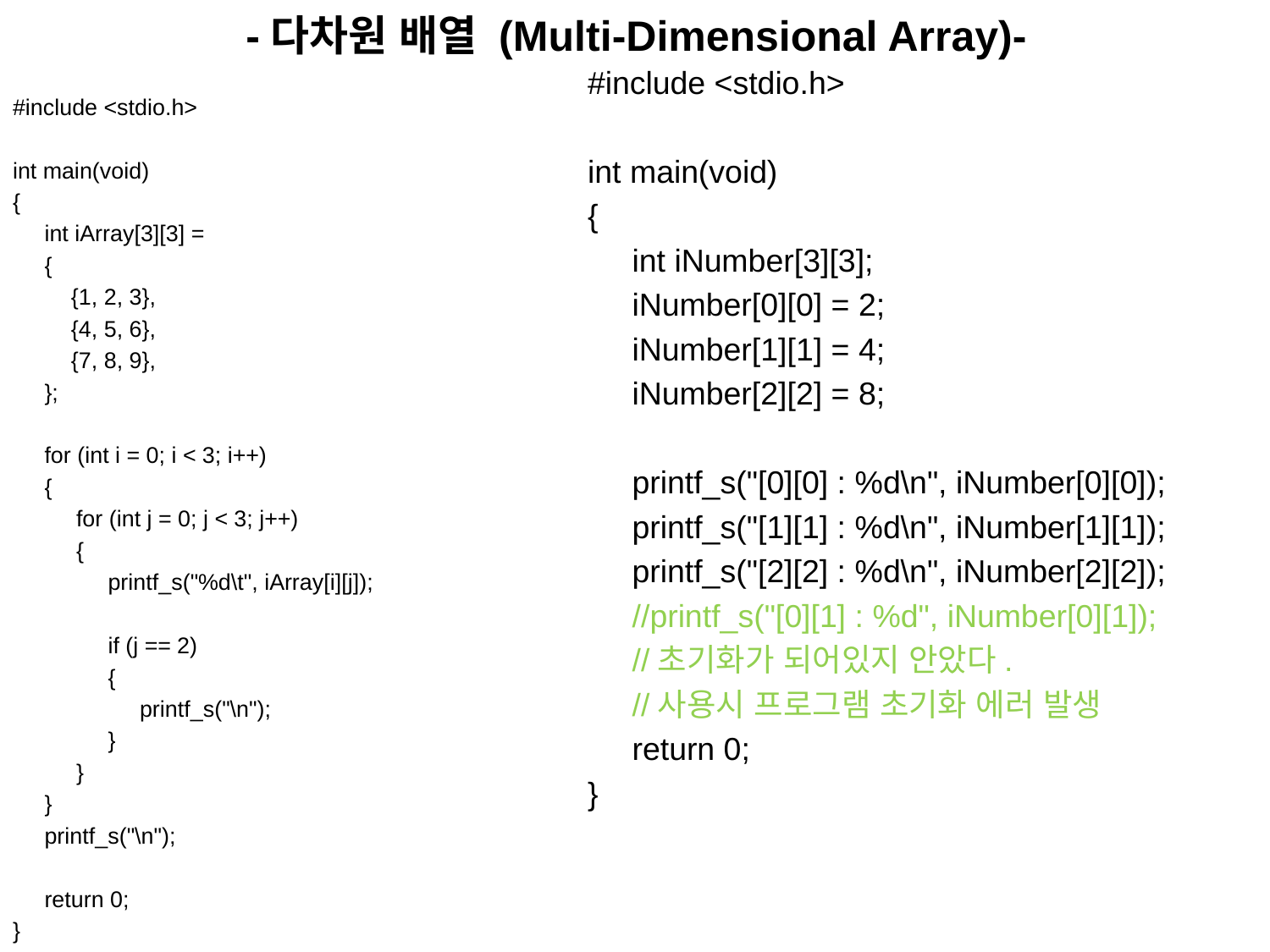

# -다차원 배열 (Multi-Dimensional Array)-
#include <stdio.h>

int main(void)
{
     int iNumber[3][3];
     iNumber[0][0] = 2;
     iNumber[1][1] = 4;
     iNumber[2][2] = 8;

     printf_s("[0][0] : %d\n", iNumber[0][0]);
     printf_s("[1][1] : %d\n", iNumber[1][1]);
     printf_s("[2][2] : %d\n", iNumber[2][2]);
     //printf_s("[0][1] : %d", iNumber[0][1]);
     //초기화가 되어있지 안았다.
     //사용시 프로그램 초기화 에러 발생
     return 0;
}
#include <stdio.h>

int main(void)
{
     int iArray[3][3] =
     {
	{1, 2, 3},
	{4, 5, 6},
	{7, 8, 9},
     };

     for (int i = 0; i < 3; i++)
     {
          for (int j = 0; j < 3; j++)
          {
               printf_s("%d\t", iArray[i][j]);

               if (j == 2)
               {
                    printf_s("\n");
               }
          }
     }
     printf_s("\n");

     return 0;
}